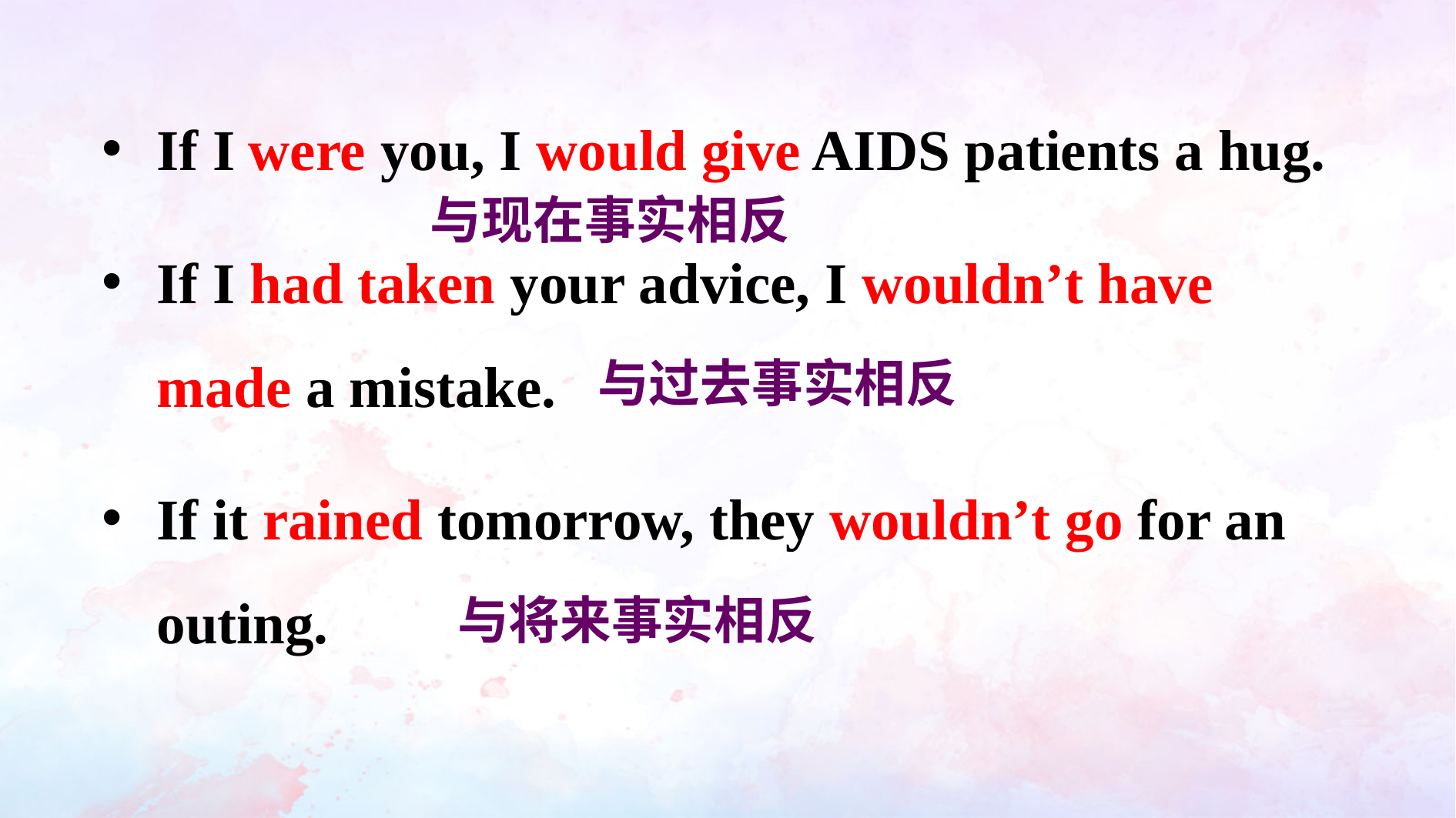

If I were you, I would give AIDS patients a hug.
If I had taken your advice, I wouldn’t have made a mistake.
If it rained tomorrow, they wouldn’t go for an outing.

与现在事实相反
与过去事实相反
与将来事实相反